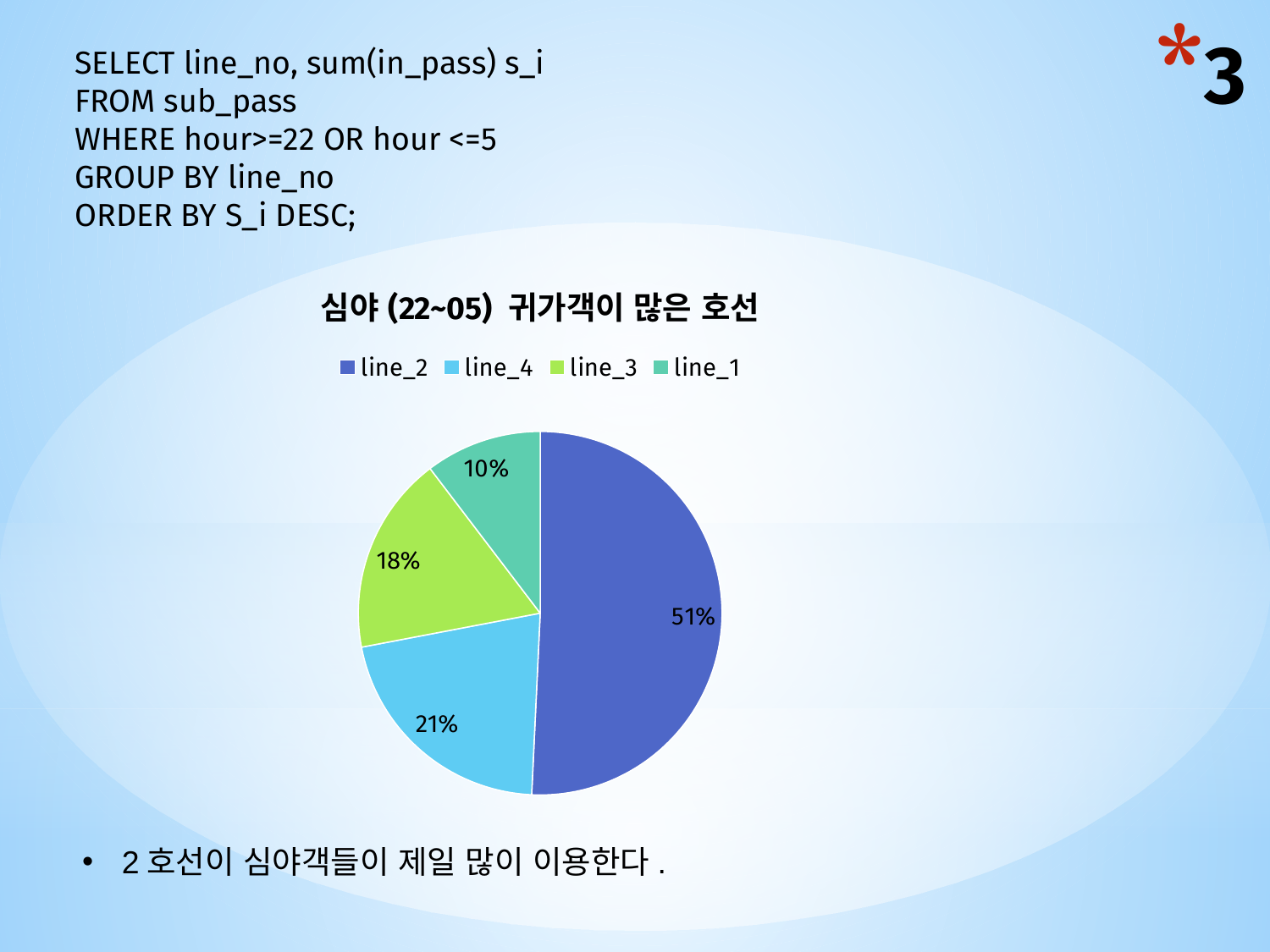

# 3
SELECT line_no, sum(in_pass) s_i
FROM sub_pass
WHERE hour>=22 OR hour <=5
GROUP BY line_no
ORDER BY S_i DESC;

### Chart: 심야(22~05) 귀가객이 많은 호선

| Category |  |
|---|---|
| line_2 | 47393885.0 |
| line_4 | 19851059.0 |
| line_3 | 16484269.0 |
| line_1 | 9666934.0 |
2호선이 심야객들이 제일 많이 이용한다.